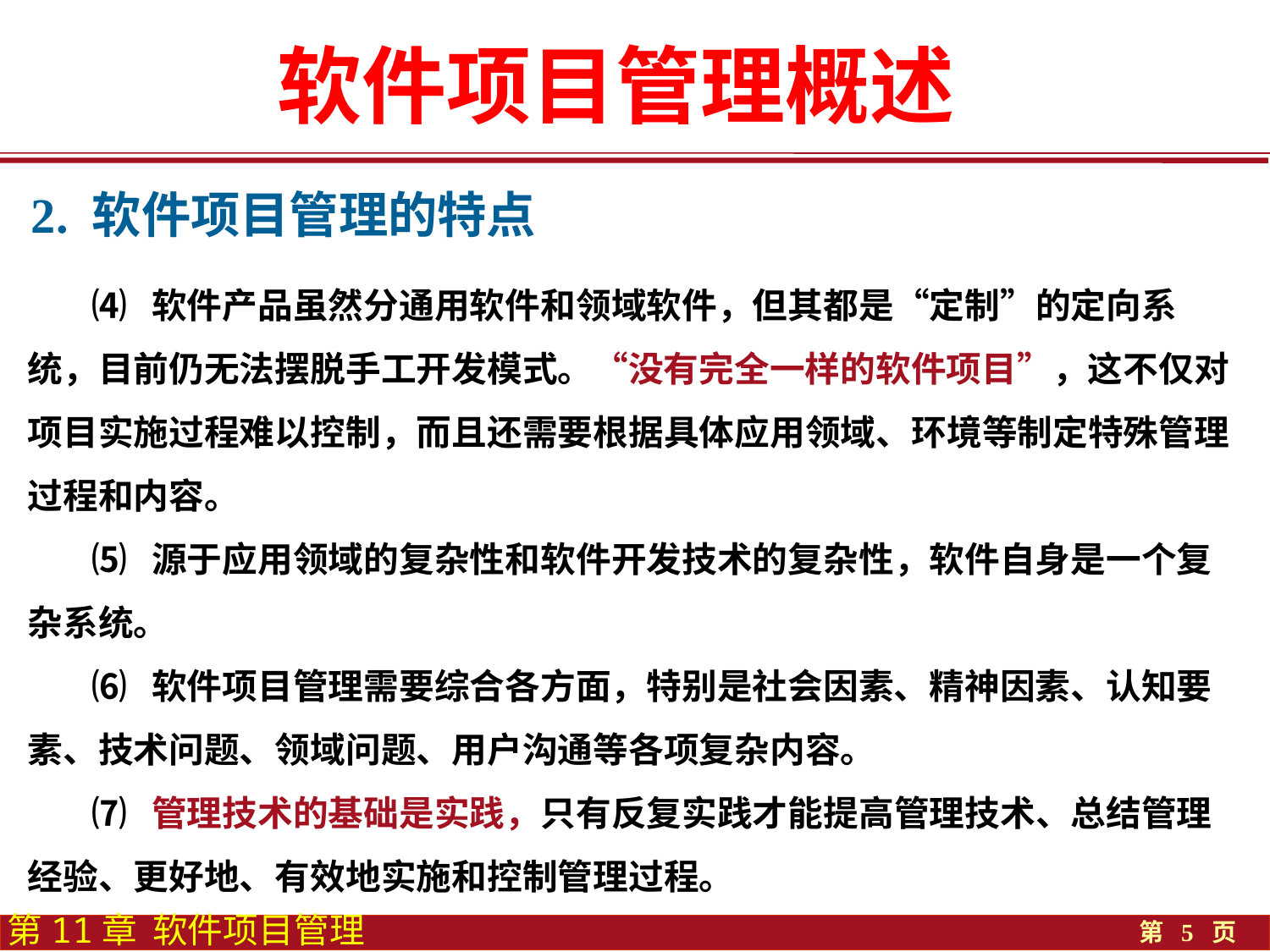

软件项目管理概述
2. 软件项目管理的特点
        ⑷  软件产品虽然分通用软件和领域软件，但其都是“定制”的定向系统，目前仍无法摆脱手工开发模式。“没有完全一样的软件项目”，这不仅对项目实施过程难以控制，而且还需要根据具体应用领域、环境等制定特殊管理过程和内容。
        ⑸  源于应用领域的复杂性和软件开发技术的复杂性，软件自身是一个复杂系统。
        ⑹  软件项目管理需要综合各方面，特别是社会因素、精神因素、认知要素、技术问题、领域问题、用户沟通等各项复杂内容。
        ⑺  管理技术的基础是实践，只有反复实践才能提高管理技术、总结管理经验、更好地、有效地实施和控制管理过程。